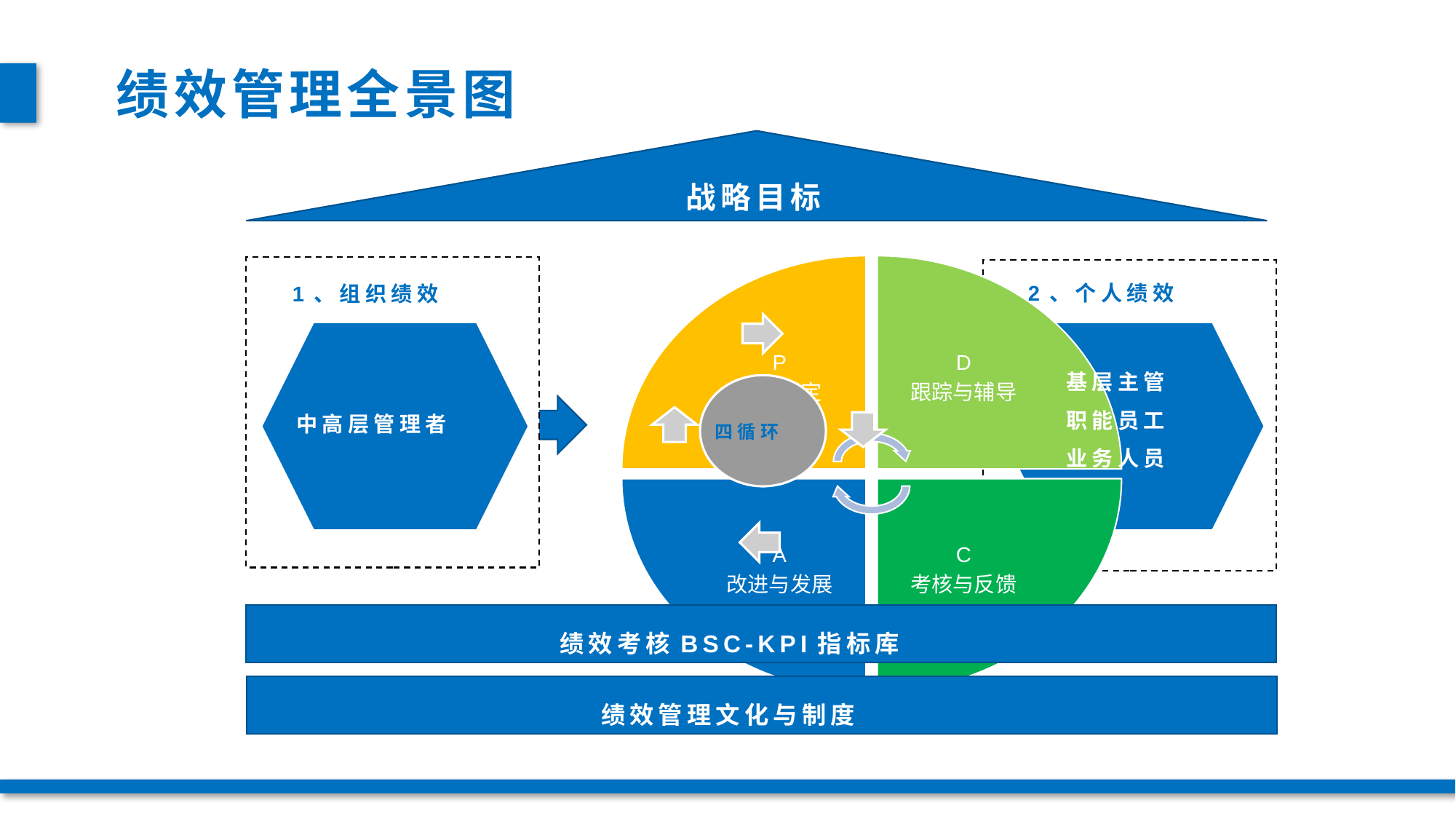

绩效管理全景图

战略目标
P
目标锁定

D
跟踪与辅导

C
考核与反馈

A
改进与发展

2、个人绩效
1、组织绩效

基层主管
职能员工
业务人员

中高层管理者

四循环

绩效考核BSC-KPI指标库

绩效管理文化与制度